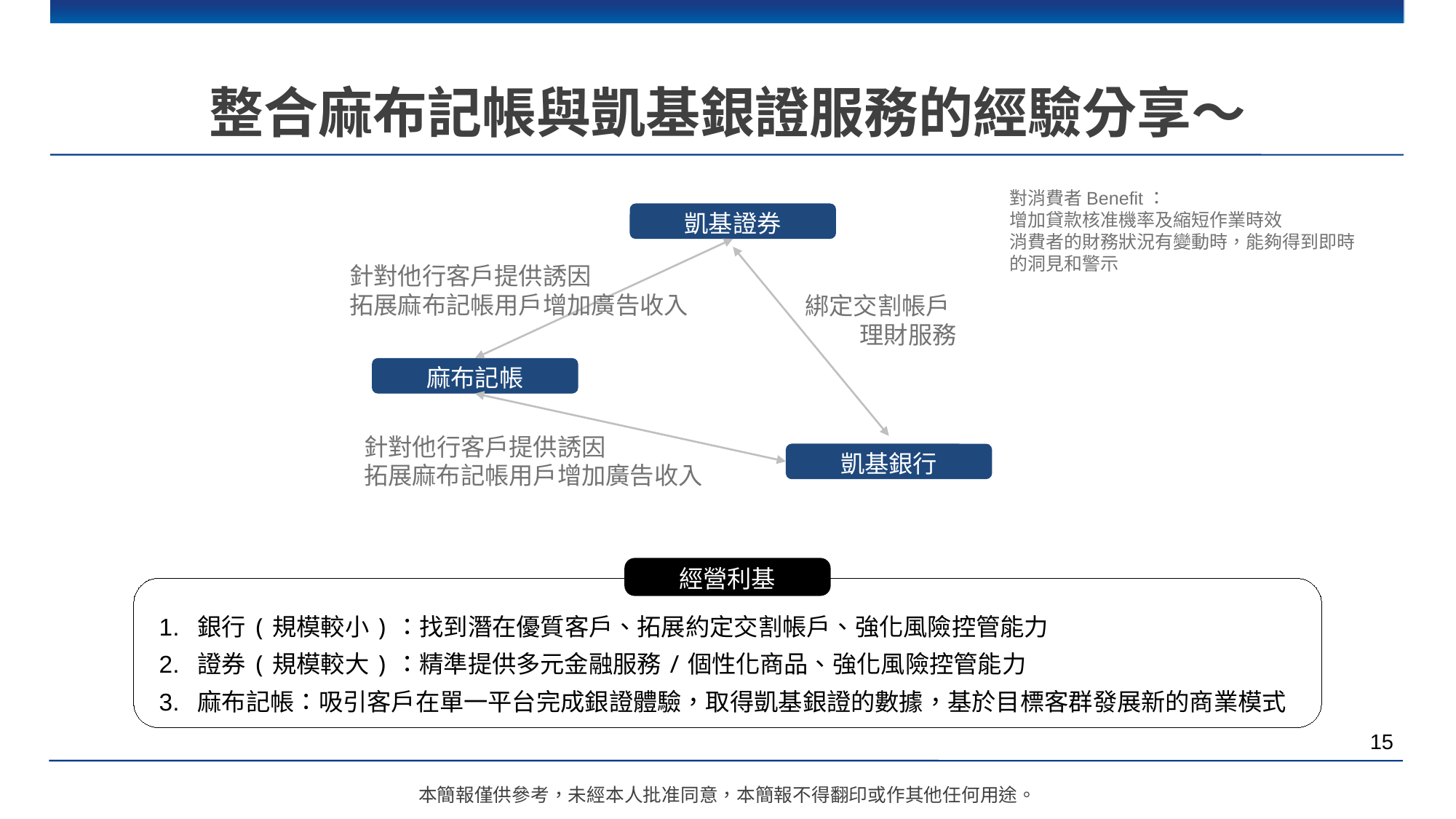

# 整合麻布記帳與凱基銀證服務的經驗分享～
對消費者Benefit：
增加貸款核准機率及縮短作業時效
消費者的財務狀況有變動時，能夠得到即時的洞見和警示
凱基證券
針對他行客戶提供誘因
拓展麻布記帳用戶增加廣告收入
綁定交割帳戶
         理財服務
麻布記帳

針對他行客戶提供誘因
拓展麻布記帳用戶增加廣告收入
凱基銀行

銀行(規模較小)：找到潛在優質客戶、拓展約定交割帳戶、強化風險控管能力
證券(規模較大)：精準提供多元金融服務/個性化商品、強化風險控管能力
麻布記帳：吸引客戶在單一平台完成銀證體驗，取得凱基銀證的數據，基於目標客群發展新的商業模式
經營利基
15